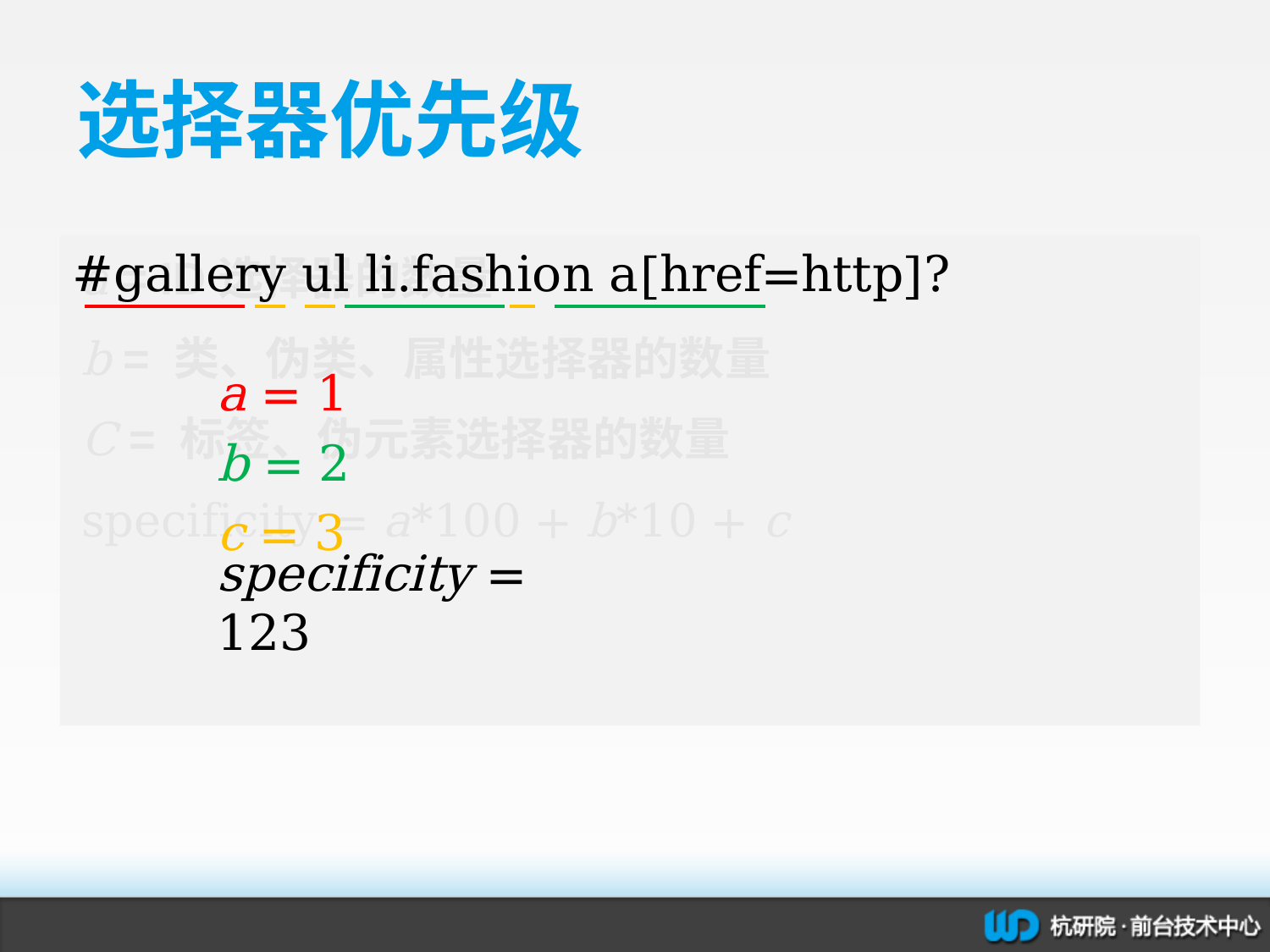

# 选择器优先级
a = ID选择器的数量
b = 类、伪类、属性选择器的数量
C = 标签、伪元素选择器的数量
specificity = a*100 + b*10 + c
#gallery ul li.fashion a[href=http]?

a = 1
b = 2
c = 3
specificity = 123